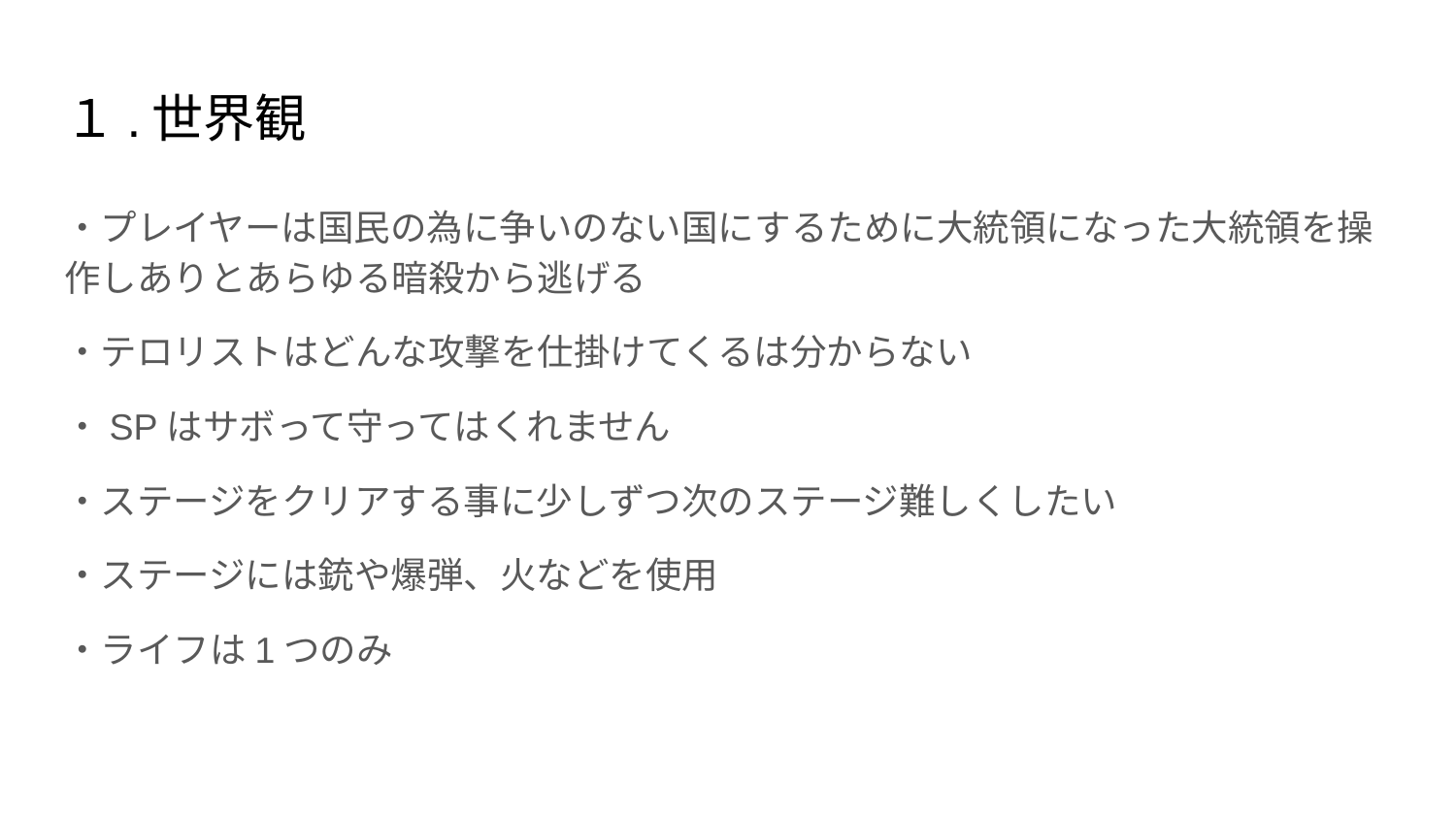

# １.世界観
・プレイヤーは国民の為に争いのない国にするために大統領になった大統領を操作しありとあらゆる暗殺から逃げる
・テロリストはどんな攻撃を仕掛けてくるは分からない
・SPはサボって守ってはくれません
・ステージをクリアする事に少しずつ次のステージ難しくしたい
・ステージには銃や爆弾、火などを使用
・ライフは1つのみ